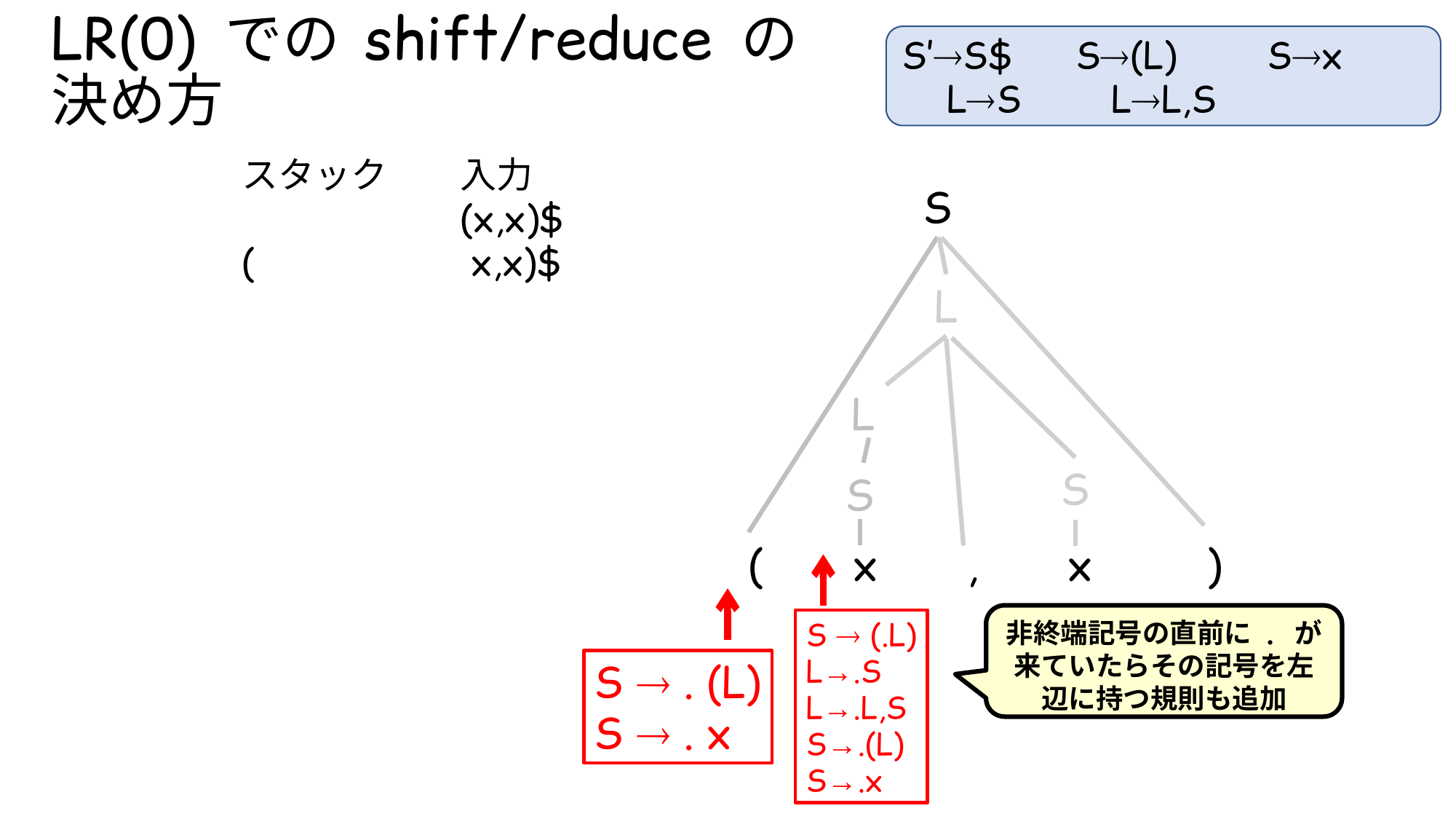

# LR(0) での shift/reduce の 決め方
S’→S$　 S→(L)　　S→x　　　L→S　　L→L,S
スタック	入力
		(x,x)$
(		 x,x)$

S
L
L
S
S
(       x       ,       x         )
非終端記号の直前に . が来ていたらその記号を左辺に持つ規則も追加
S → (.L)
L→.S
L→.L,S
S→.(L)
S→.x
S → . (L)
S → . x